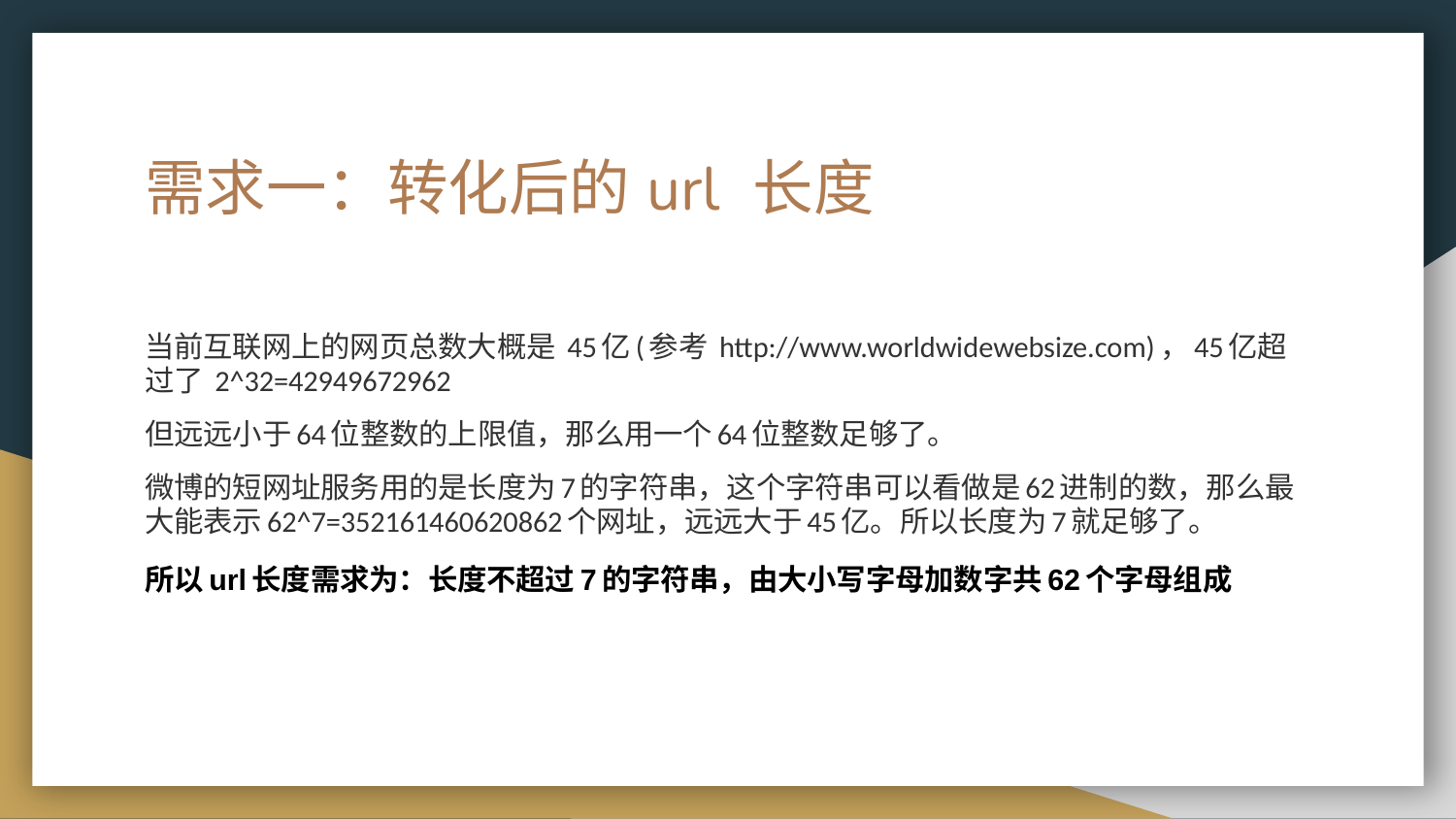

# 需求一：转化后的url 长度
当前互联网上的网页总数大概是 45亿(参考 http://www.worldwidewebsize.com)，45亿超过了 2^32=42949672962
但远远小于64位整数的上限值，那么用一个64位整数足够了。
微博的短网址服务用的是长度为7的字符串，这个字符串可以看做是62进制的数，那么最大能表示62^7=352161460620862个网址，远远大于45亿。所以长度为7就足够了。
所以url长度需求为：长度不超过7的字符串，由大小写字母加数字共62个字母组成
长度不超过7的字符串，由大小写字母加数字共62个字母组成